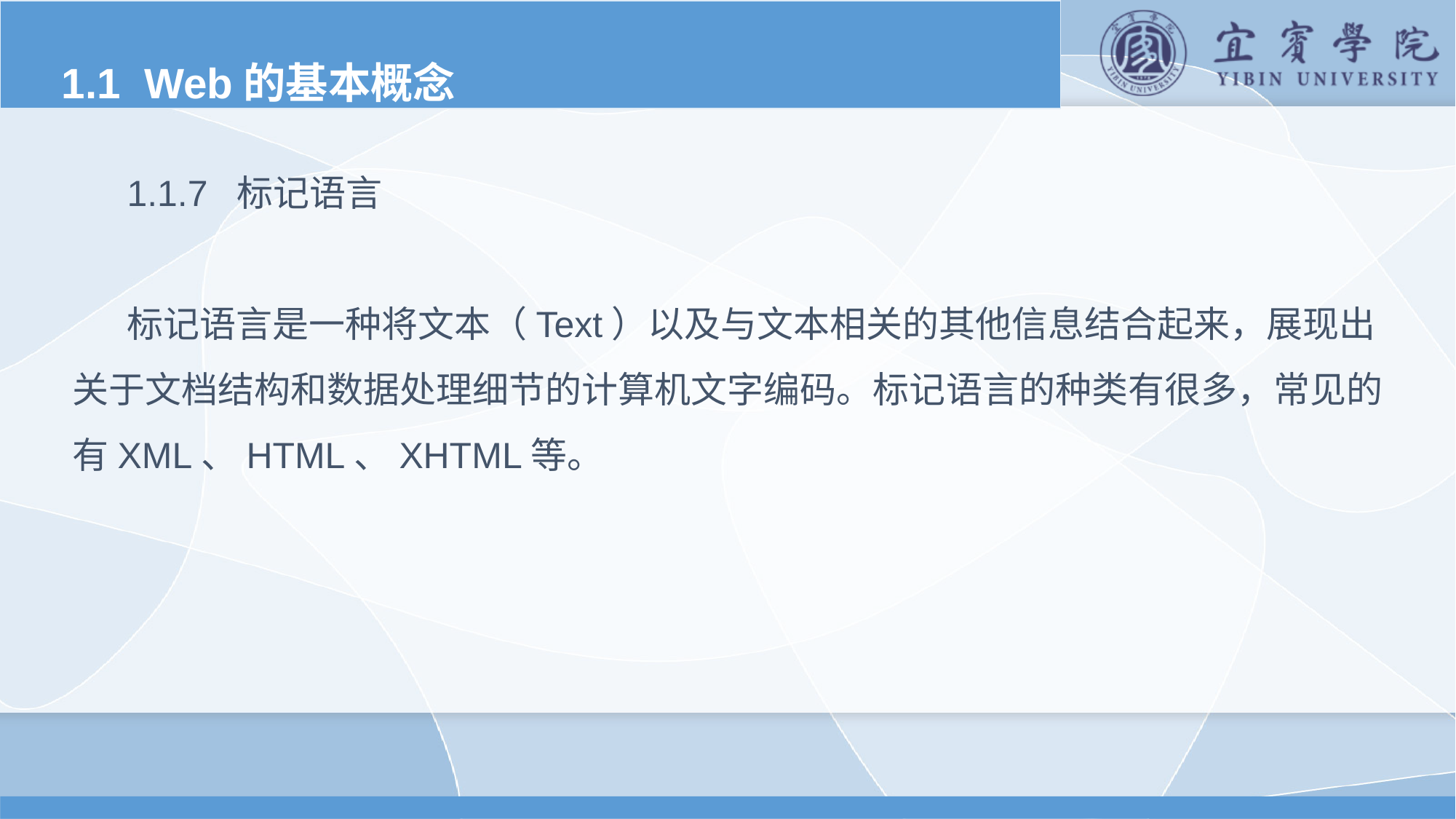

1.1  Web的基本概念
1.1.7  标记语言

标记语言是一种将文本（Text）以及与文本相关的其他信息结合起来，展现出关于文档结构和数据处理细节的计算机文字编码。标记语言的种类有很多，常见的有XML、HTML、XHTML等。